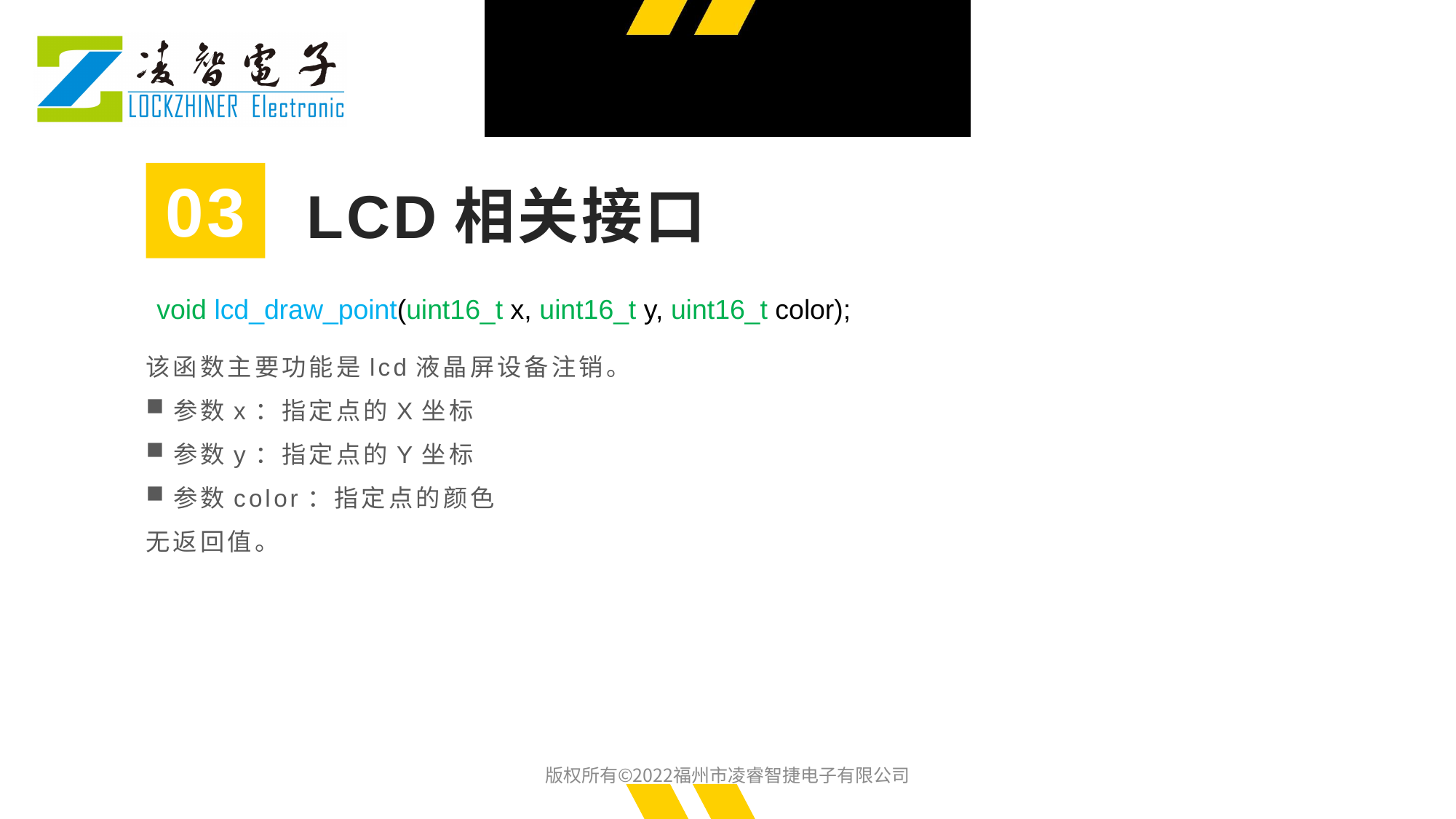

03
LCD相关接口
void lcd_draw_point(uint16_t x, uint16_t y, uint16_t color);
该函数主要功能是lcd液晶屏设备注销。
参数x：指定点的X坐标
参数y：指定点的Y坐标
参数color：指定点的颜色
无返回值。
版权所有©2022福州市凌睿智捷电子有限公司
9